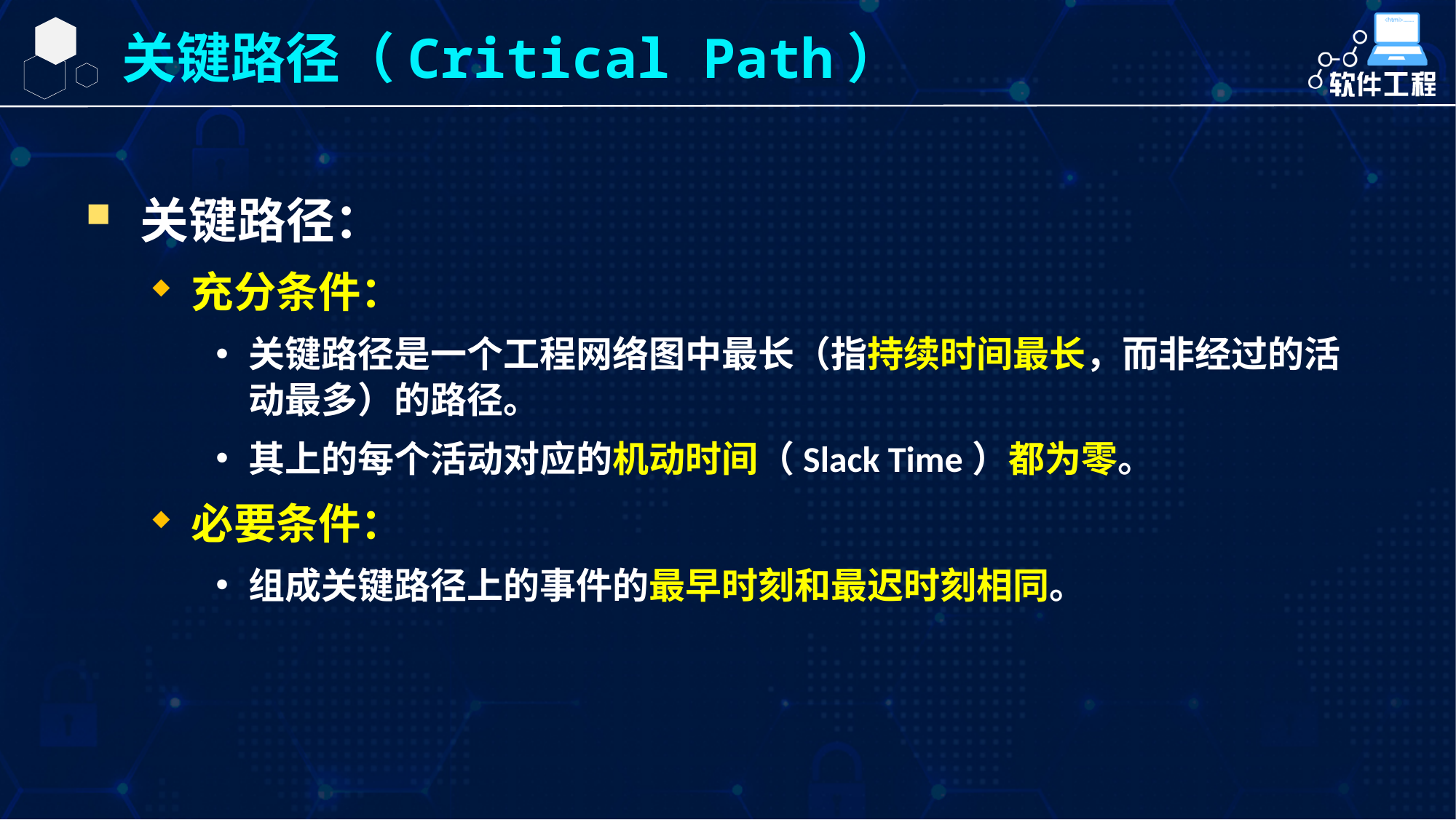

关键路径（Critical Path）
关键路径：
充分条件：
关键路径是一个工程网络图中最长（指持续时间最长，而非经过的活动最多）的路径。
其上的每个活动对应的机动时间（Slack Time）都为零。
必要条件：
组成关键路径上的事件的最早时刻和最迟时刻相同。